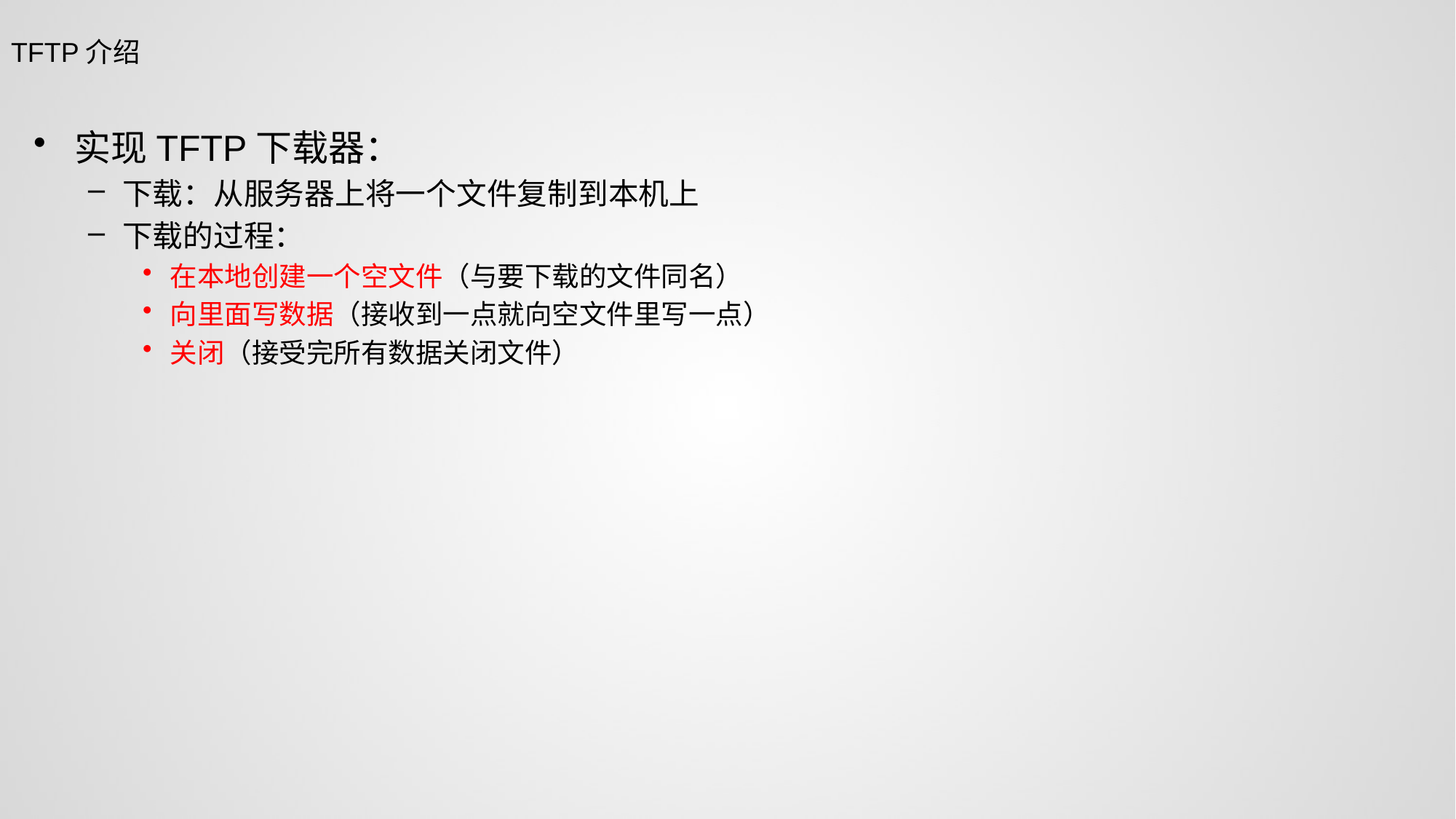

TFTP介绍
实现TFTP下载器：
下载：从服务器上将一个文件复制到本机上
下载的过程：
在本地创建一个空文件（与要下载的文件同名）
向里面写数据（接收到一点就向空文件里写一点）
关闭（接受完所有数据关闭文件）